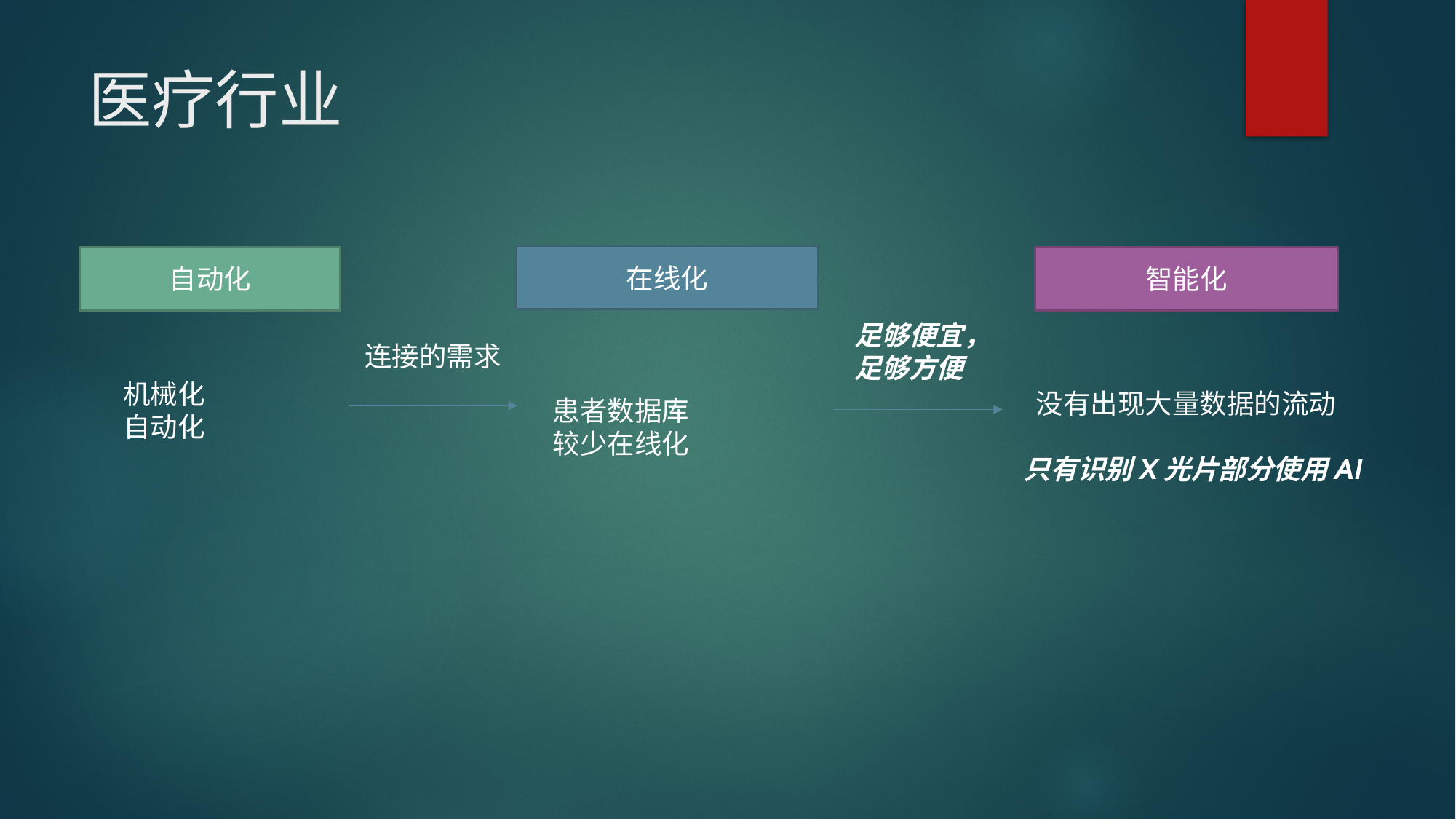

# 医疗行业
在线化
自动化
智能化
足够便宜，
足够方便
连接的需求
机械化
自动化

 没有出现大量数据的流动

只有识别X光片部分使用AI
患者数据库
较少在线化